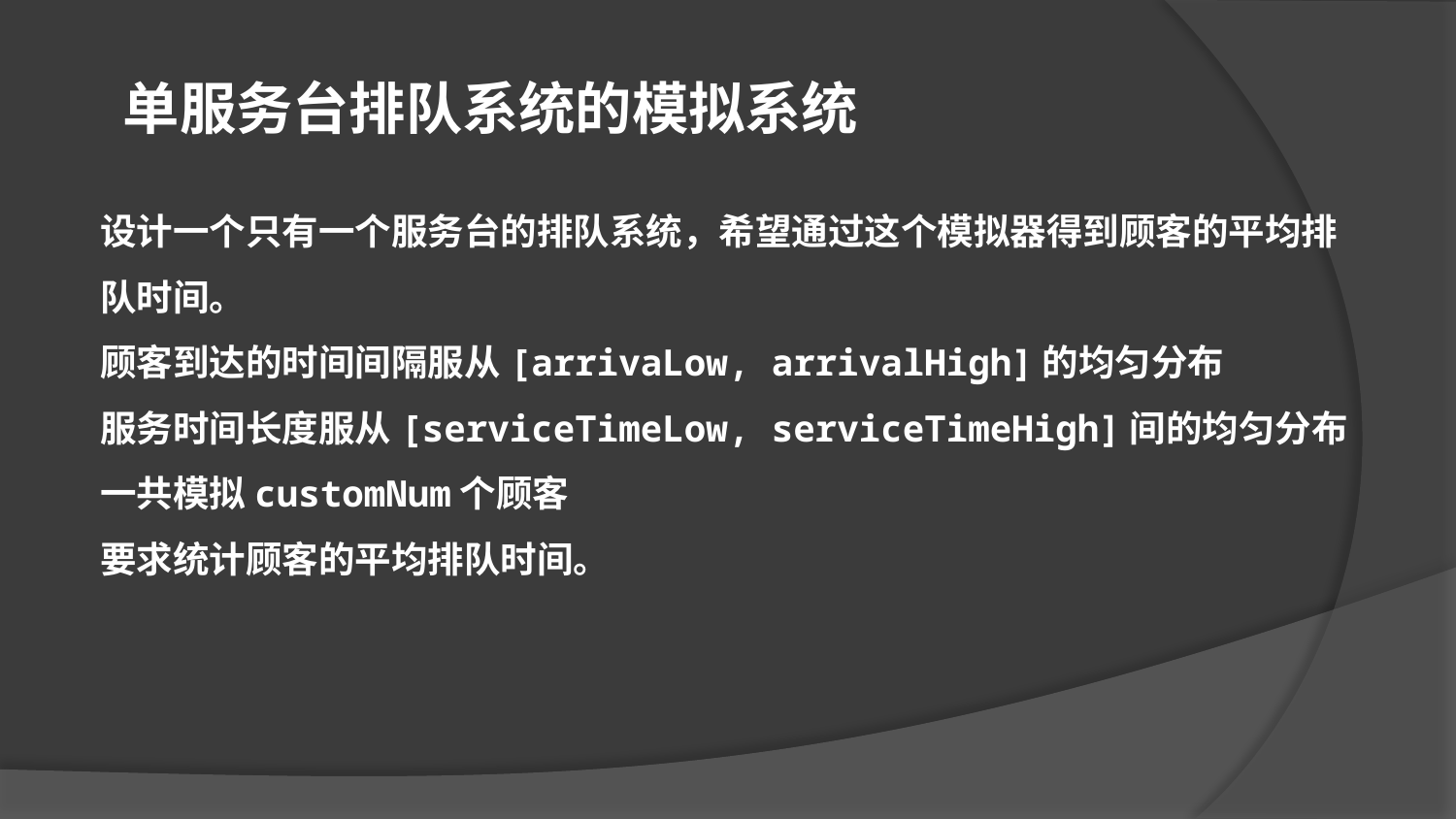

单服务台排队系统的模拟系统
设计一个只有一个服务台的排队系统，希望通过这个模拟器得到顾客的平均排队时间。
顾客到达的时间间隔服从[arrivaLow, arrivalHigh]的均匀分布
服务时间长度服从[serviceTimeLow, serviceTimeHigh]间的均匀分布
一共模拟customNum个顾客
要求统计顾客的平均排队时间。